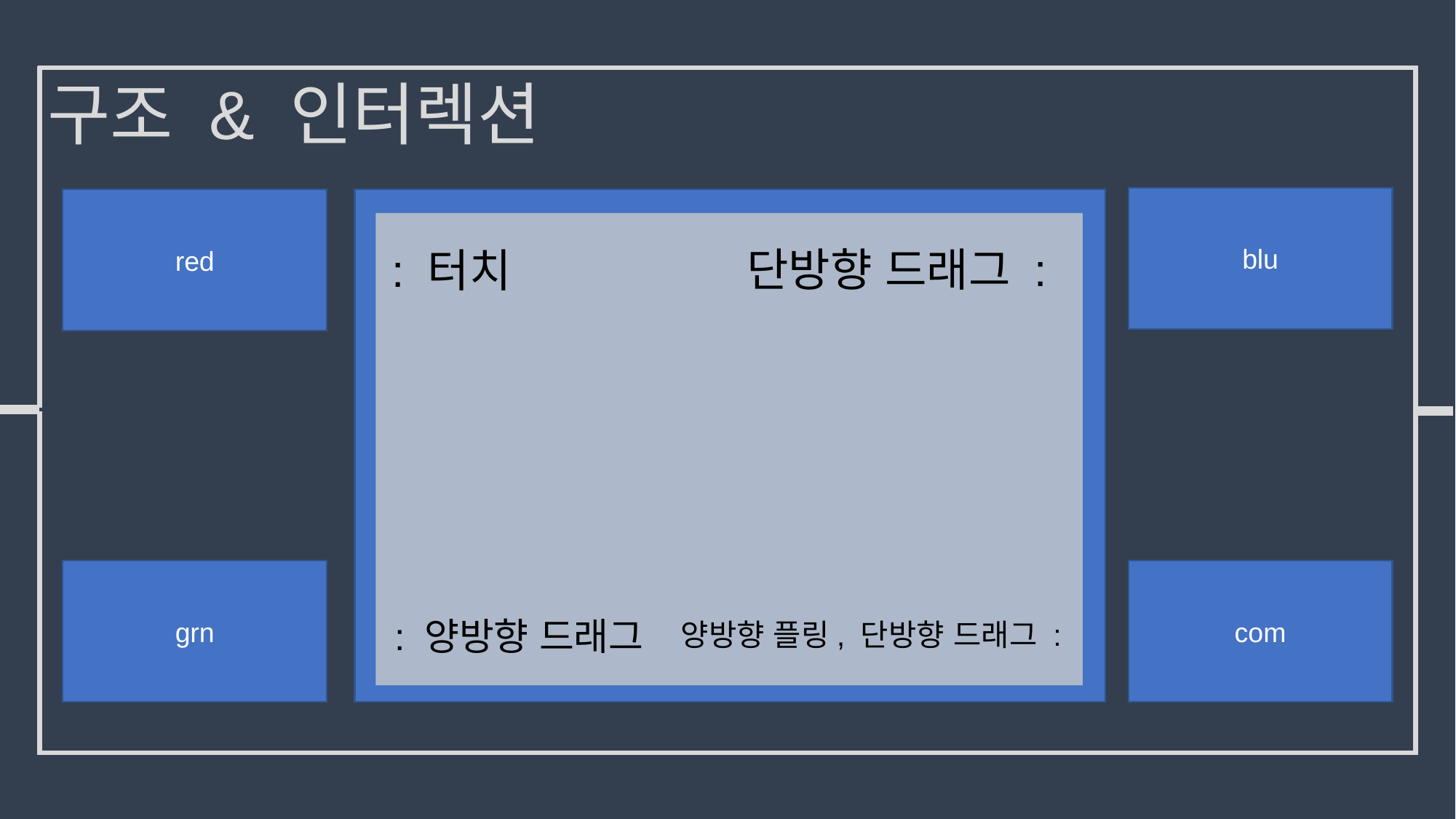

구조 & 인터렉션
blu
red

단방향 드래그 :
: 터치
grn
com
: 양방향 드래그
양방향 플링, 단방향 드래그 :